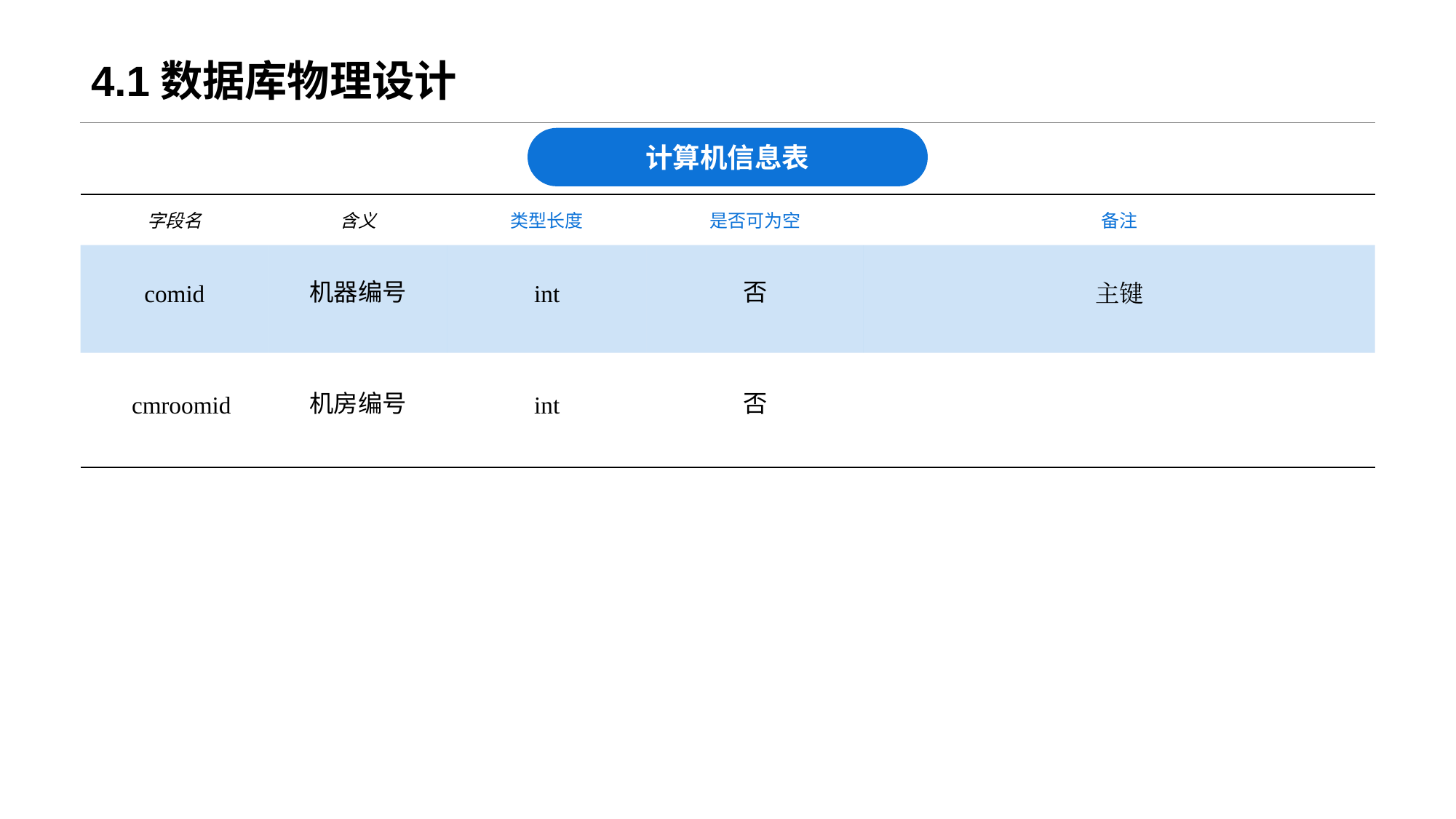

# 4.1数据库物理设计
计算机信息表
| 字段名 | 含义 | 类型长度 | 是否可为空 | 备注 |
| --- | --- | --- | --- | --- |
| comid | 机器编号 | int | 否 | 主键 |
| cmroomid | 机房编号 | int | 否 |  |